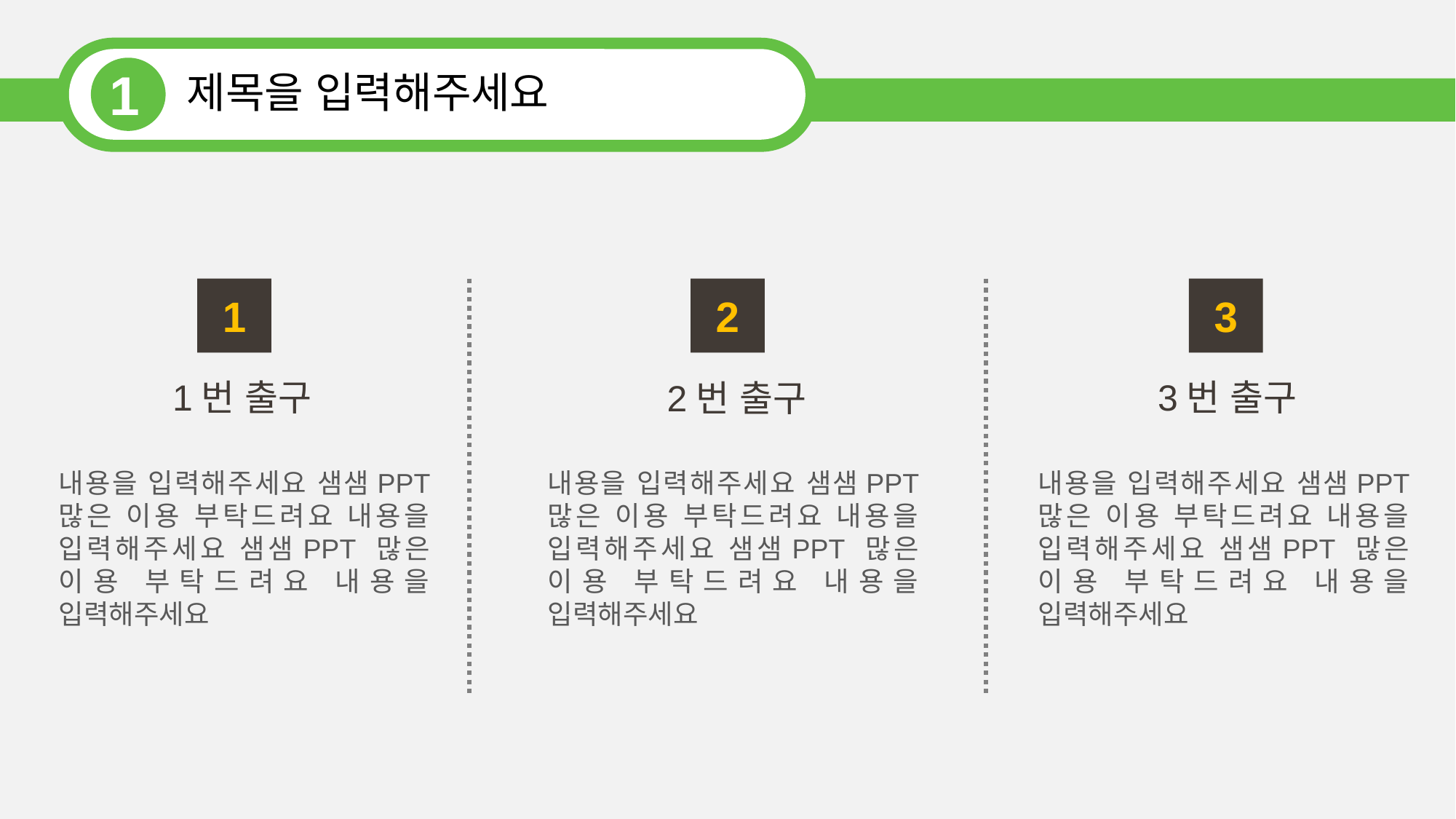

1

제목을 입력해주세요

1
2
3
1번 출구
3번 출구
2번 출구
내용을 입력해주세요 샘샘PPT 많은 이용 부탁드려요 내용을 입력해주세요 샘샘PPT 많은 이용 부탁드려요 내용을 입력해주세요
내용을 입력해주세요 샘샘PPT 많은 이용 부탁드려요 내용을 입력해주세요 샘샘PPT 많은 이용 부탁드려요 내용을 입력해주세요
내용을 입력해주세요 샘샘PPT 많은 이용 부탁드려요 내용을 입력해주세요 샘샘PPT 많은 이용 부탁드려요 내용을 입력해주세요